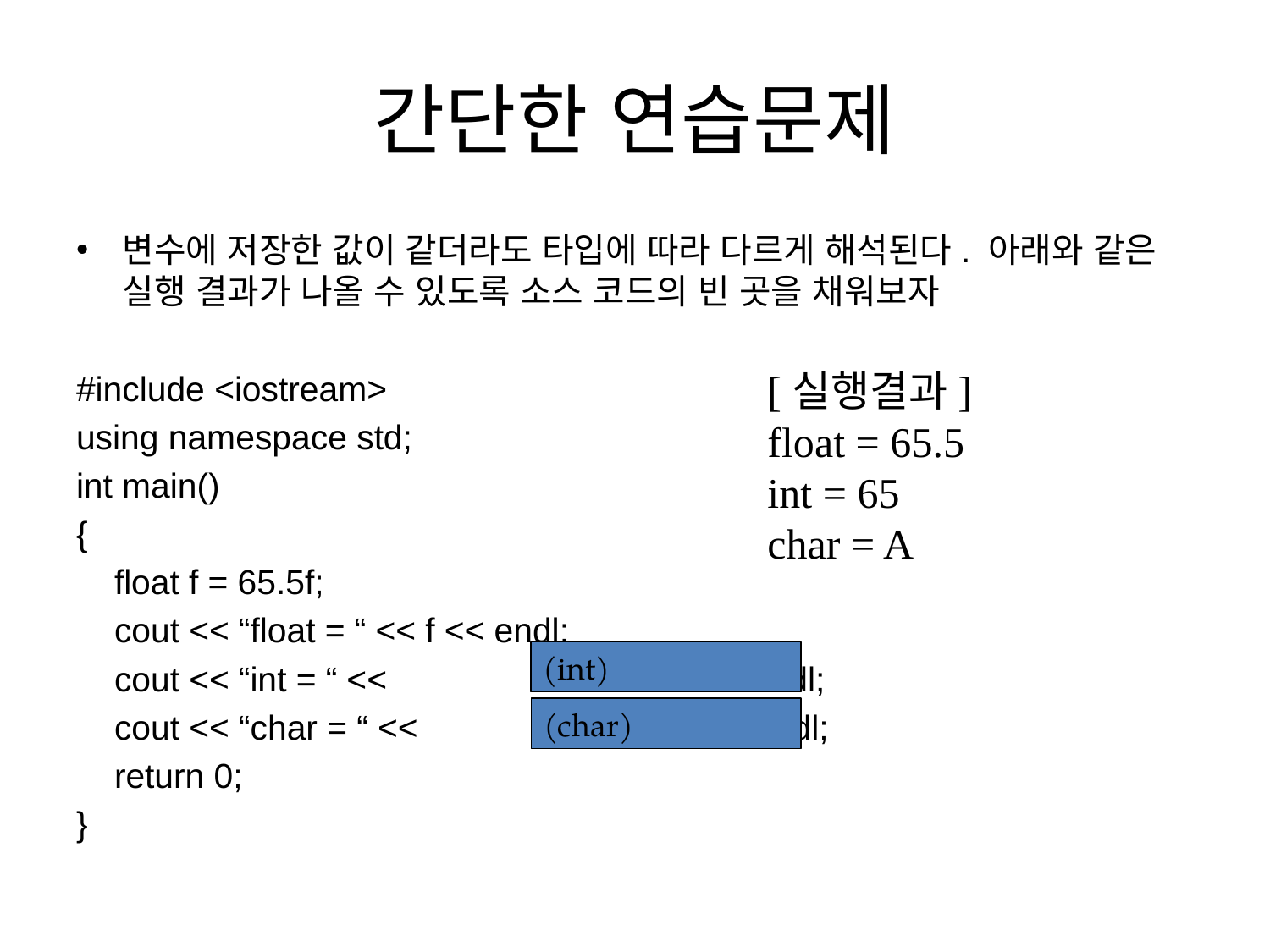

# 간단한 연습문제
변수에 저장한 값이 같더라도 타입에 따라 다르게 해석된다. 아래와 같은 실행 결과가 나올 수 있도록 소스 코드의 빈 곳을 채워보자

#include <iostream>
using namespace std;
int main()
{
    float f = 65.5f;
    cout << “float = “ << f << endl;
    cout << “int = “ <<                               f << endl;
    cout << “char = “ <<                            f << endl;
    return 0;
}
[실행결과]
float = 65.5
int = 65
char = A
(int)
(char)